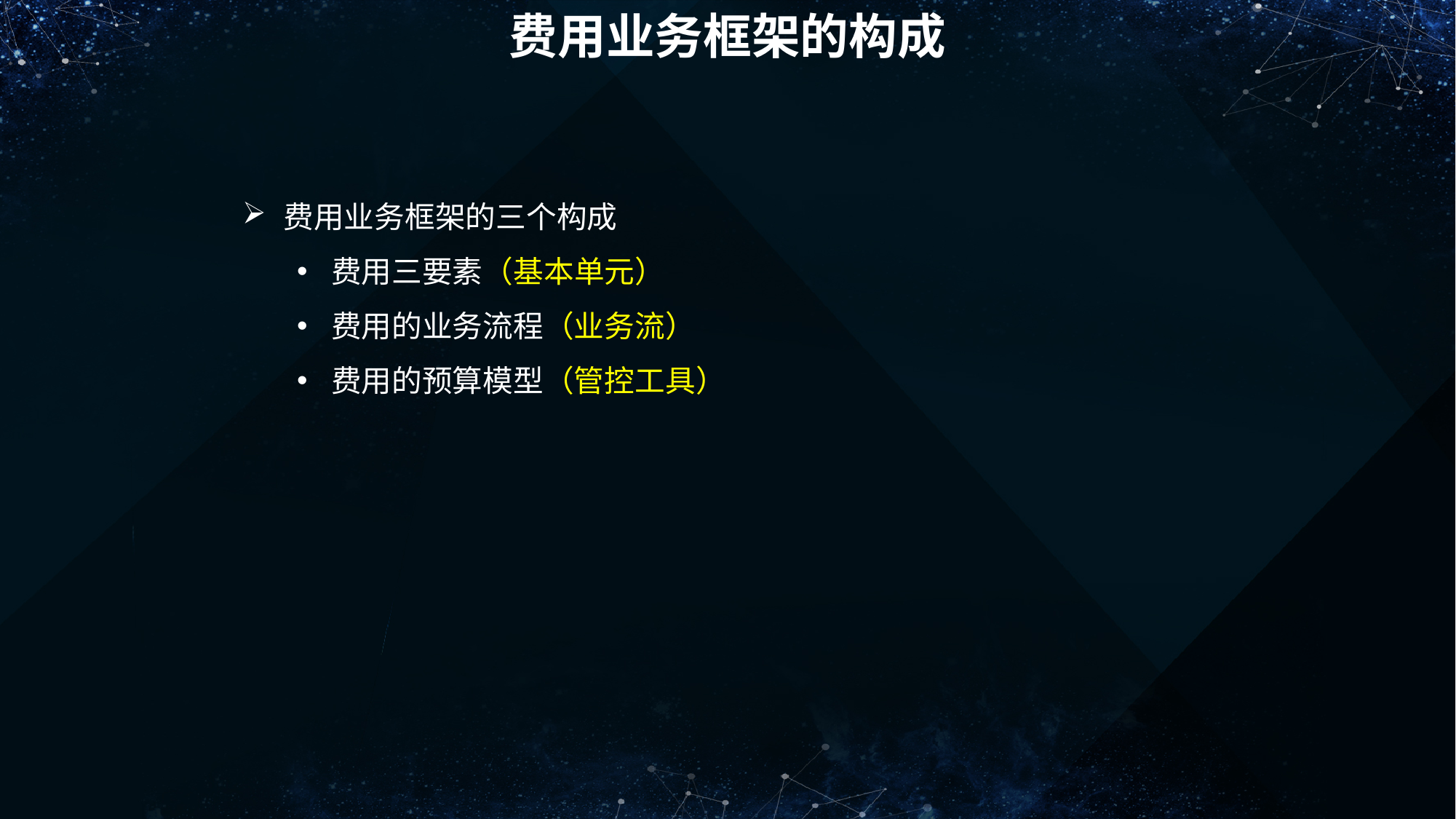

费用业务框架的构成
费用业务框架的三个构成
费用三要素（基本单元）
费用的业务流程（业务流）
费用的预算模型（管控工具）